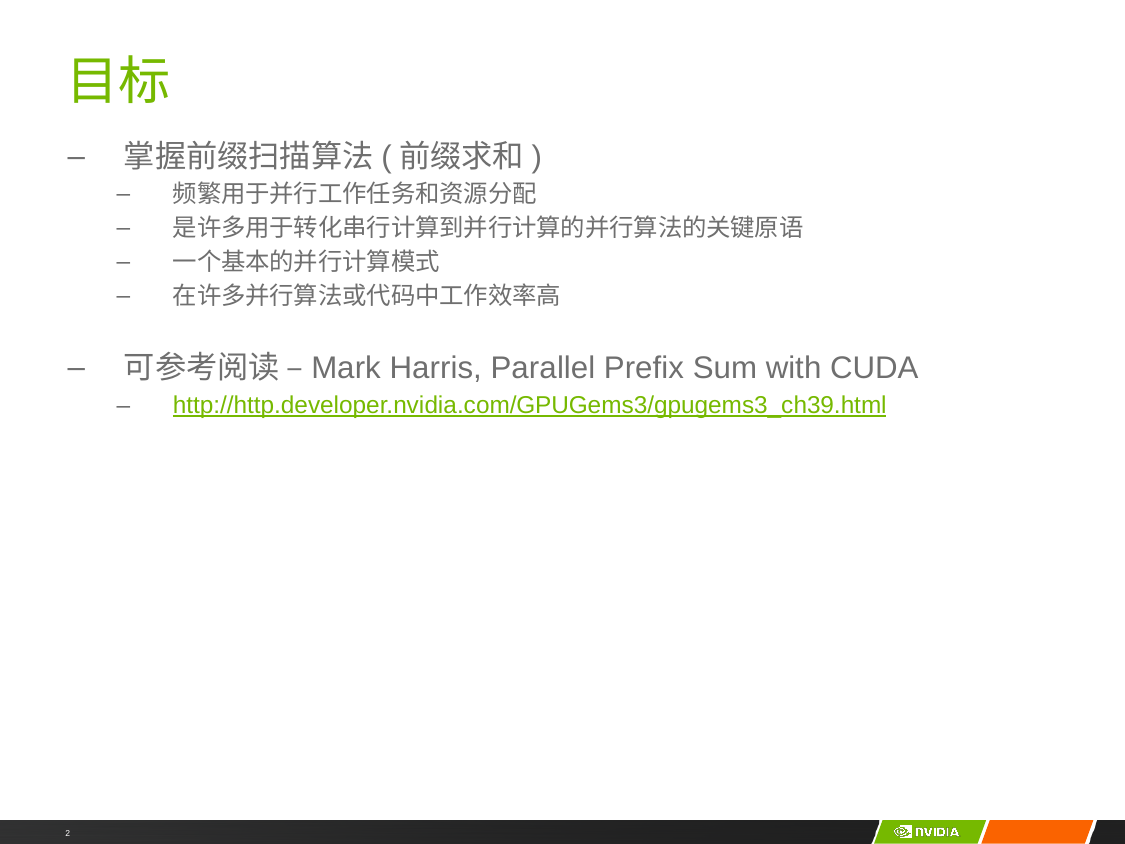

# 目标
掌握前缀扫描算法(前缀求和)
频繁用于并行工作任务和资源分配
是许多用于转化串行计算到并行计算的并行算法的关键原语
一个基本的并行计算模式
在许多并行算法或代码中工作效率高

可参考阅读 –Mark Harris, Parallel Prefix Sum with CUDA
http://http.developer.nvidia.com/GPUGems3/gpugems3_ch39.html

2